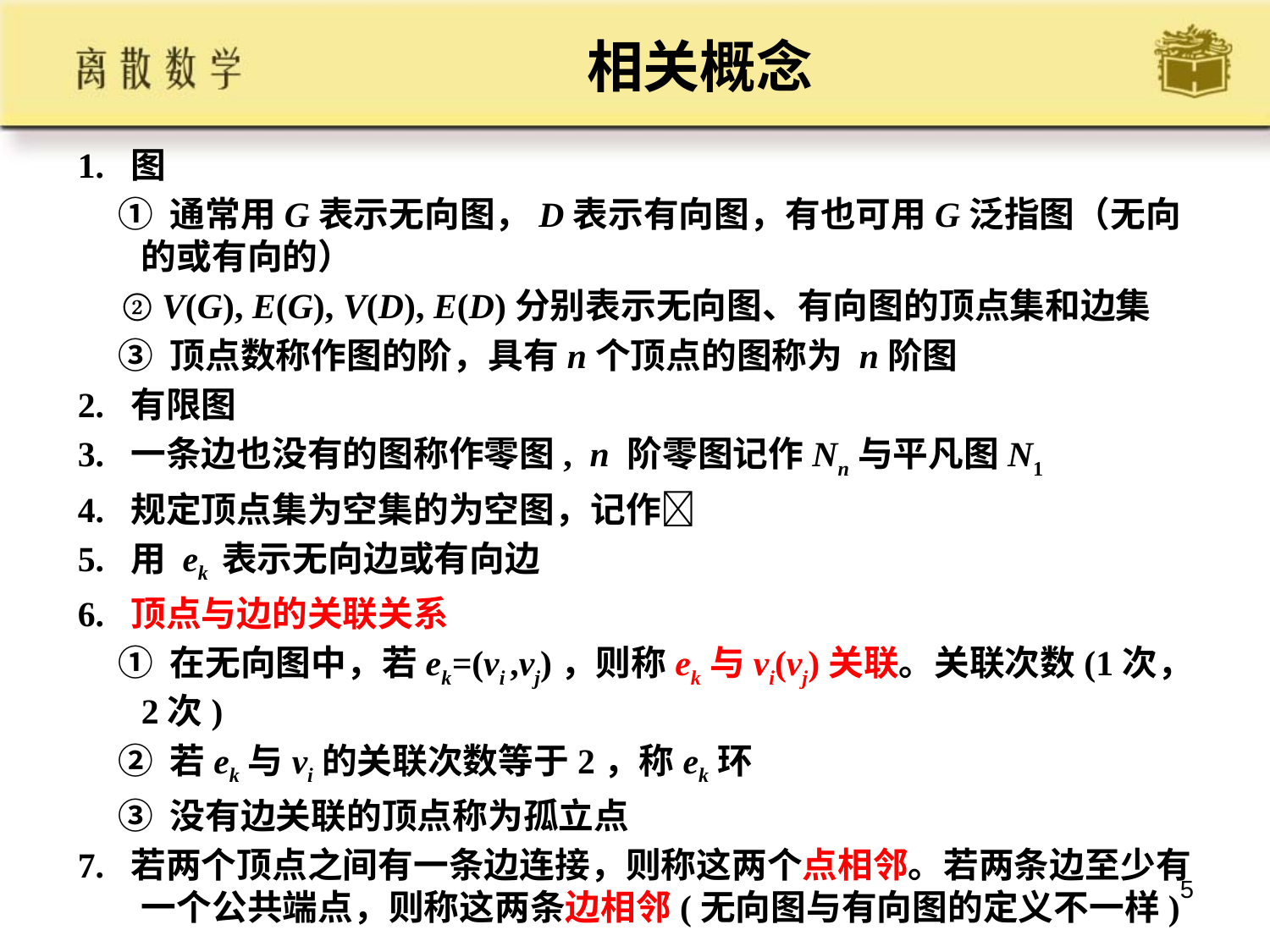

# 相关概念
1.  图
     ① 通常用G表示无向图，D表示有向图，有也可用G泛指图（无向的或有向的）
     ② V(G), E(G), V(D), E(D)分别表示无向图、有向图的顶点集和边集
     ③ 顶点数称作图的阶，具有n个顶点的图称为 n阶图
2.  有限图
3.  一条边也没有的图称作零图,  n 阶零图记作Nn与平凡图N1
4.  规定顶点集为空集的为空图，记作∅
5.  用 ek 表示无向边或有向边
6.  顶点与边的关联关系
     ① 在无向图中，若ek=(vi ,vj)，则称ek与vi(vj)关联。关联次数(1次，2次)
     ② 若ek与vi的关联次数等于2，称ek环
     ③ 没有边关联的顶点称为孤立点
7.  若两个顶点之间有一条边连接，则称这两个点相邻。若两条边至少有一个公共端点，则称这两条边相邻(无向图与有向图的定义不一样)
5